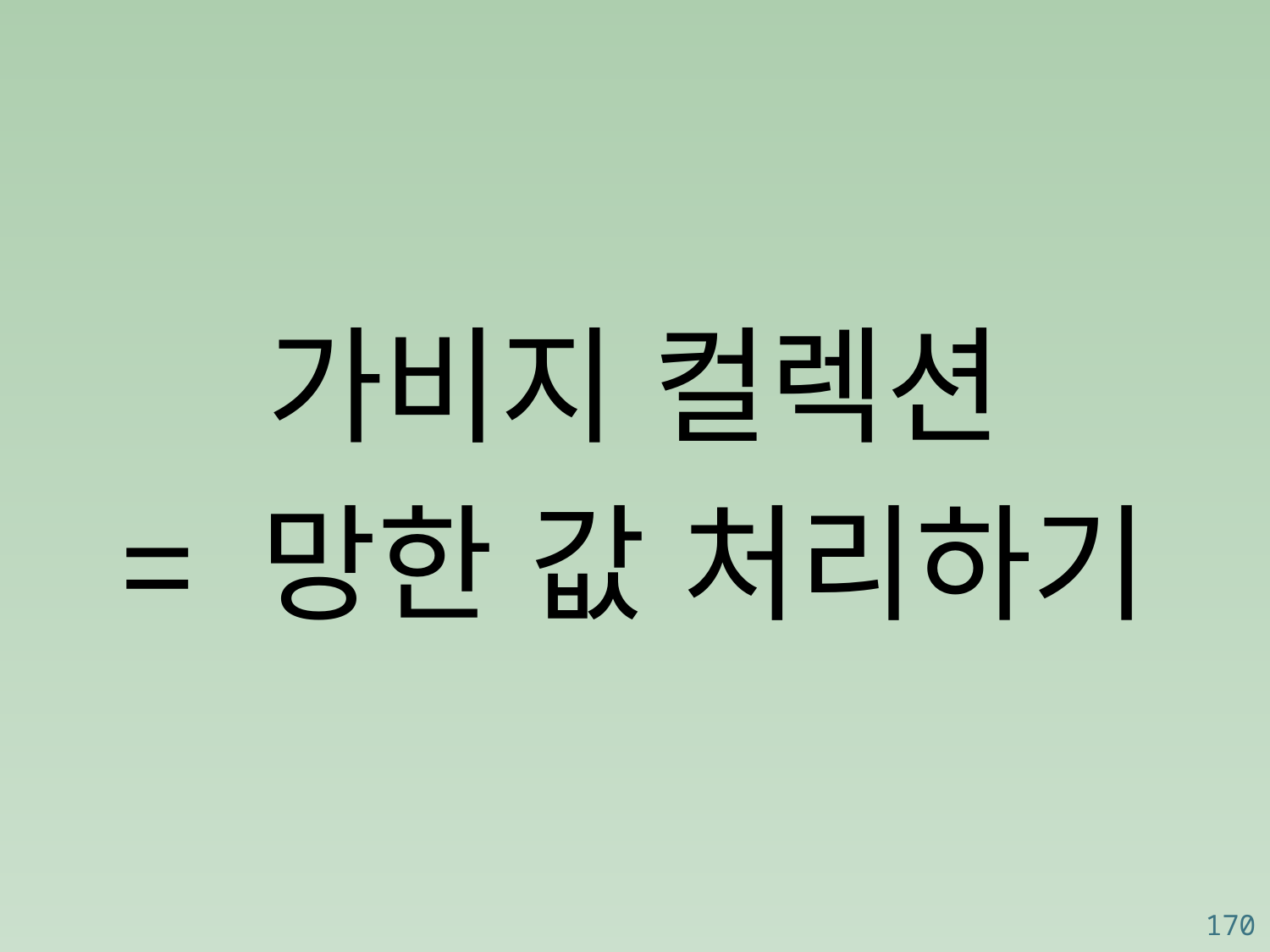

가비지 컬렉션
= 망한 값 처리하기
170